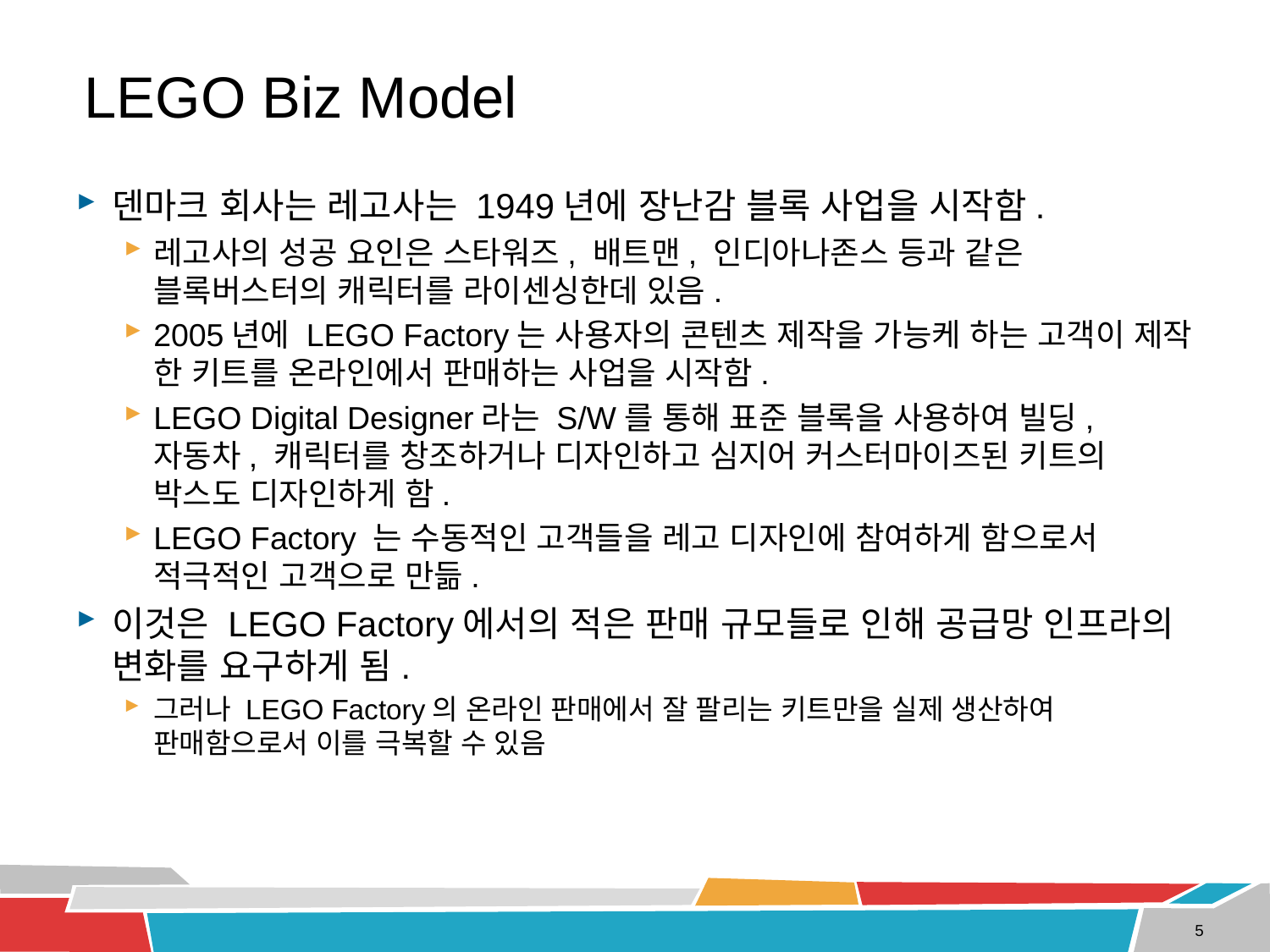

# LEGO Biz Model
덴마크 회사는 레고사는 1949년에 장난감 블록 사업을 시작함.
레고사의 성공 요인은 스타워즈, 배트맨, 인디아나존스 등과 같은 블록버스터의 캐릭터를 라이센싱한데 있음.
2005년에 LEGO Factory는 사용자의 콘텐츠 제작을 가능케 하는 고객이 제작 한 키트를 온라인에서 판매하는 사업을 시작함.
LEGO Digital Designer라는 S/W를 통해 표준 블록을 사용하여 빌딩, 자동차, 캐릭터를 창조하거나 디자인하고 심지어 커스터마이즈된 키트의 박스도 디자인하게 함.
LEGO Factory 는 수동적인 고객들을 레고 디자인에 참여하게 함으로서 적극적인 고객으로 만듦.
이것은 LEGO Factory에서의 적은 판매 규모들로 인해 공급망 인프라의 변화를 요구하게 됨.
그러나 LEGO Factory의 온라인 판매에서 잘 팔리는 키트만을 실제 생산하여 판매함으로서 이를 극복할 수 있음

5